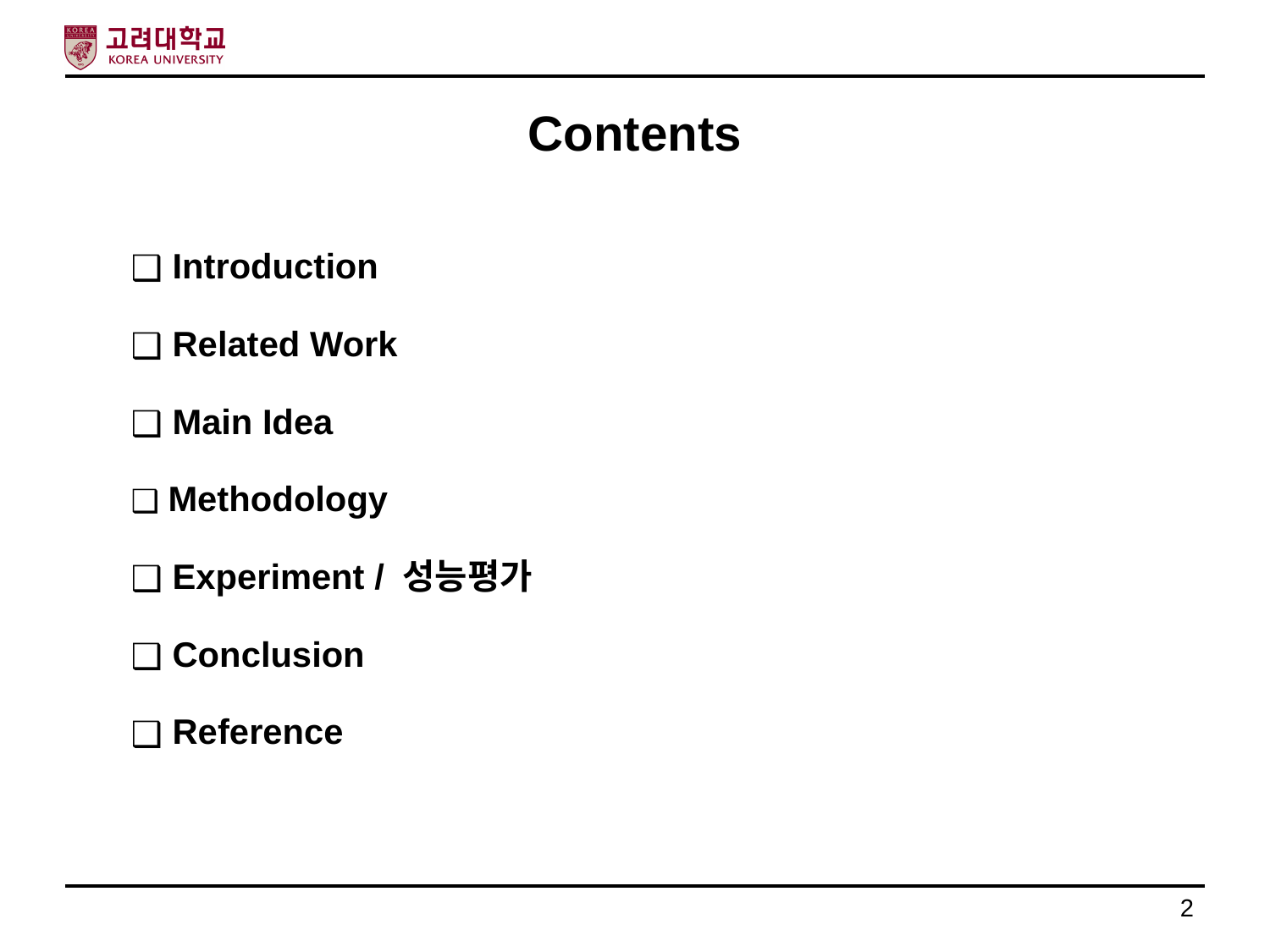

# Contents
 Introduction
 Related Work
 Main Idea
 Methodology
 Experiment / 성능평가
 Conclusion
 Reference
2